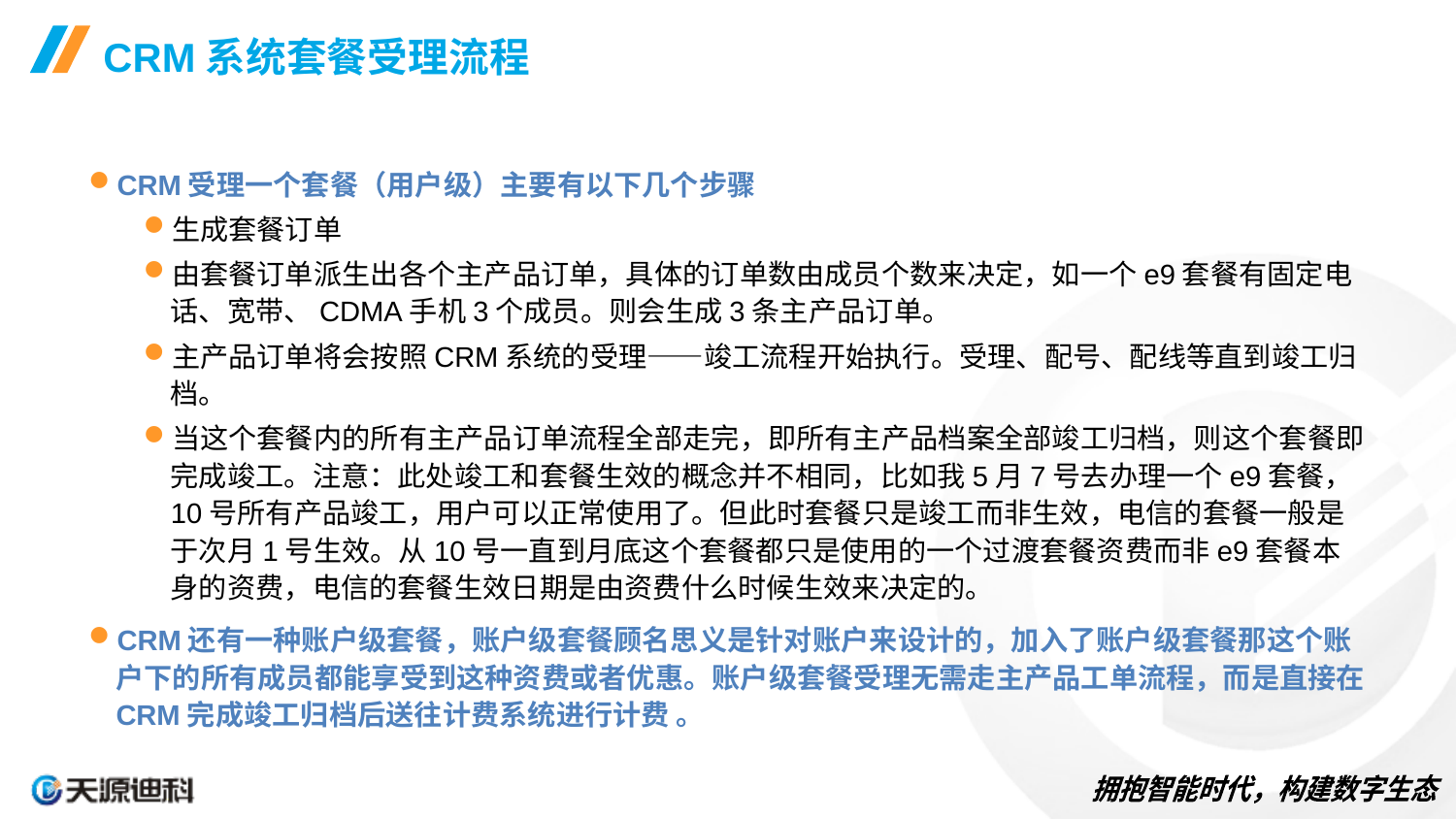

# CRM系统套餐受理流程
CRM受理一个套餐（用户级）主要有以下几个步骤
生成套餐订单
由套餐订单派生出各个主产品订单，具体的订单数由成员个数来决定，如一个e9套餐有固定电话、宽带、CDMA手机3个成员。则会生成3条主产品订单。
主产品订单将会按照CRM系统的受理——竣工流程开始执行。受理、配号、配线等直到竣工归档。
当这个套餐内的所有主产品订单流程全部走完，即所有主产品档案全部竣工归档，则这个套餐即完成竣工。注意：此处竣工和套餐生效的概念并不相同，比如我5月7号去办理一个e9套餐，10号所有产品竣工，用户可以正常使用了。但此时套餐只是竣工而非生效，电信的套餐一般是于次月1号生效。从10号一直到月底这个套餐都只是使用的一个过渡套餐资费而非e9套餐本身的资费，电信的套餐生效日期是由资费什么时候生效来决定的。
CRM还有一种账户级套餐，账户级套餐顾名思义是针对账户来设计的，加入了账户级套餐那这个账户下的所有成员都能享受到这种资费或者优惠。账户级套餐受理无需走主产品工单流程，而是直接在CRM完成竣工归档后送往计费系统进行计费 。
9